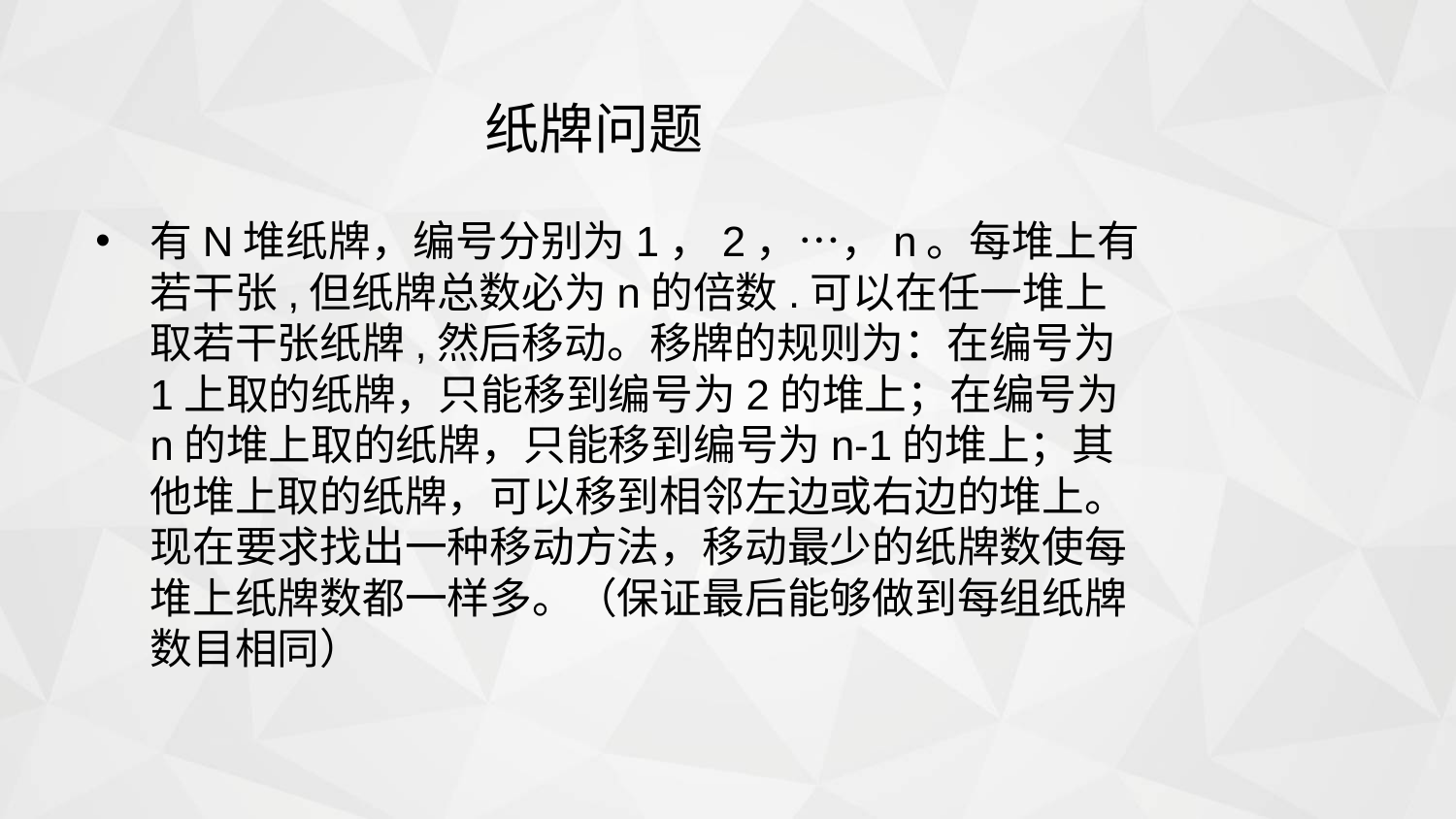

# 纸牌问题
有N堆纸牌，编号分别为1，2，…，n。每堆上有若干张,但纸牌总数必为n的倍数.可以在任一堆上取若干张纸牌,然后移动。移牌的规则为：在编号为1上取的纸牌，只能移到编号为2的堆上；在编号为n的堆上取的纸牌，只能移到编号为n-1的堆上；其他堆上取的纸牌，可以移到相邻左边或右边的堆上。现在要求找出一种移动方法，移动最少的纸牌数使每堆上纸牌数都一样多。（保证最后能够做到每组纸牌数目相同）